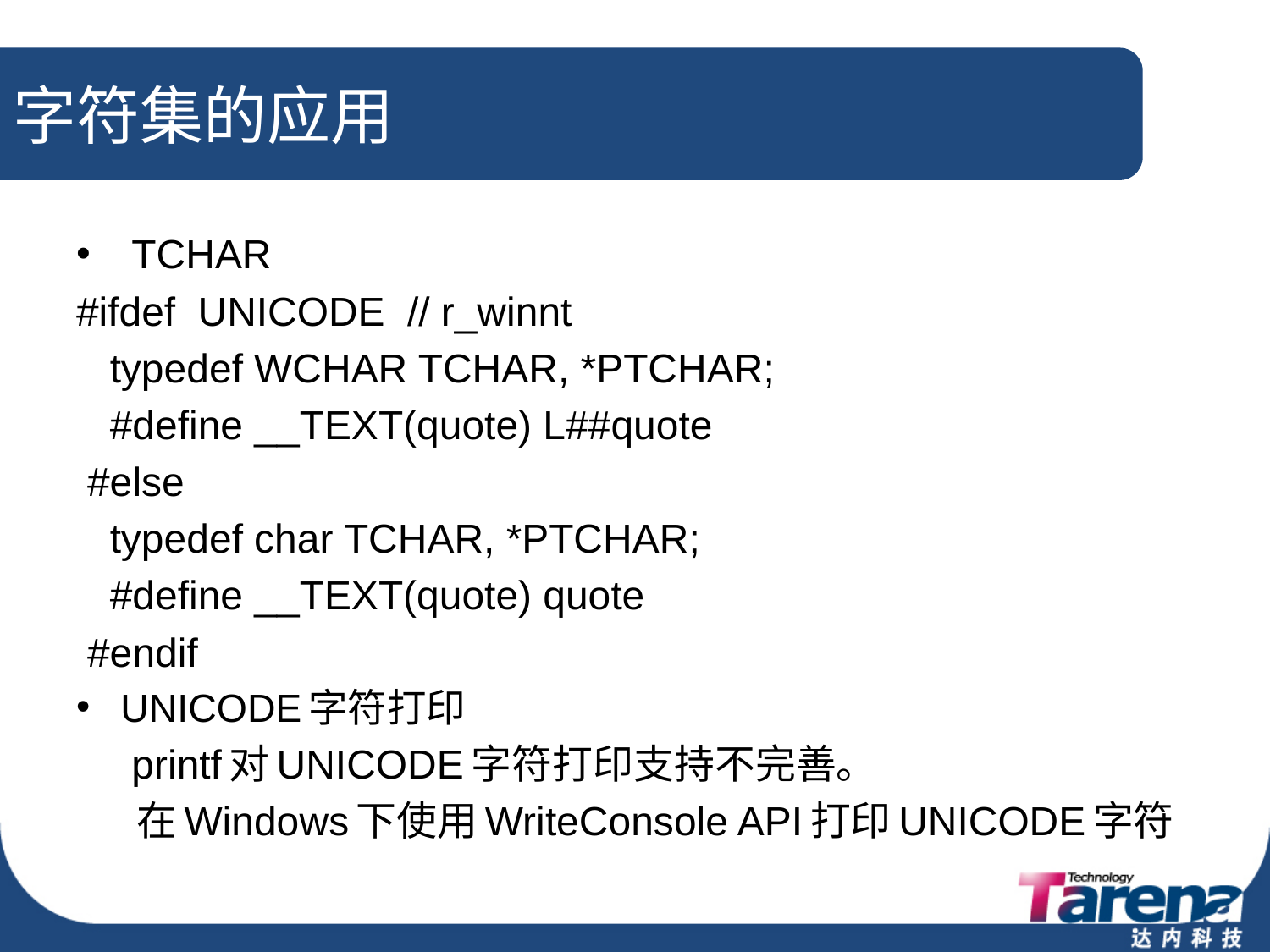

# 字符集的应用
 TCHAR
#ifdef  UNICODE  // r_winnt
   typedef WCHAR TCHAR, *PTCHAR;
   #define __TEXT(quote) L##quote
 #else
   typedef char TCHAR, *PTCHAR;
   #define __TEXT(quote) quote
 #endif
UNICODE字符打印
	 printf对UNICODE字符打印支持不完善。
	 在Windows下使用WriteConsole API打印UNICODE字符